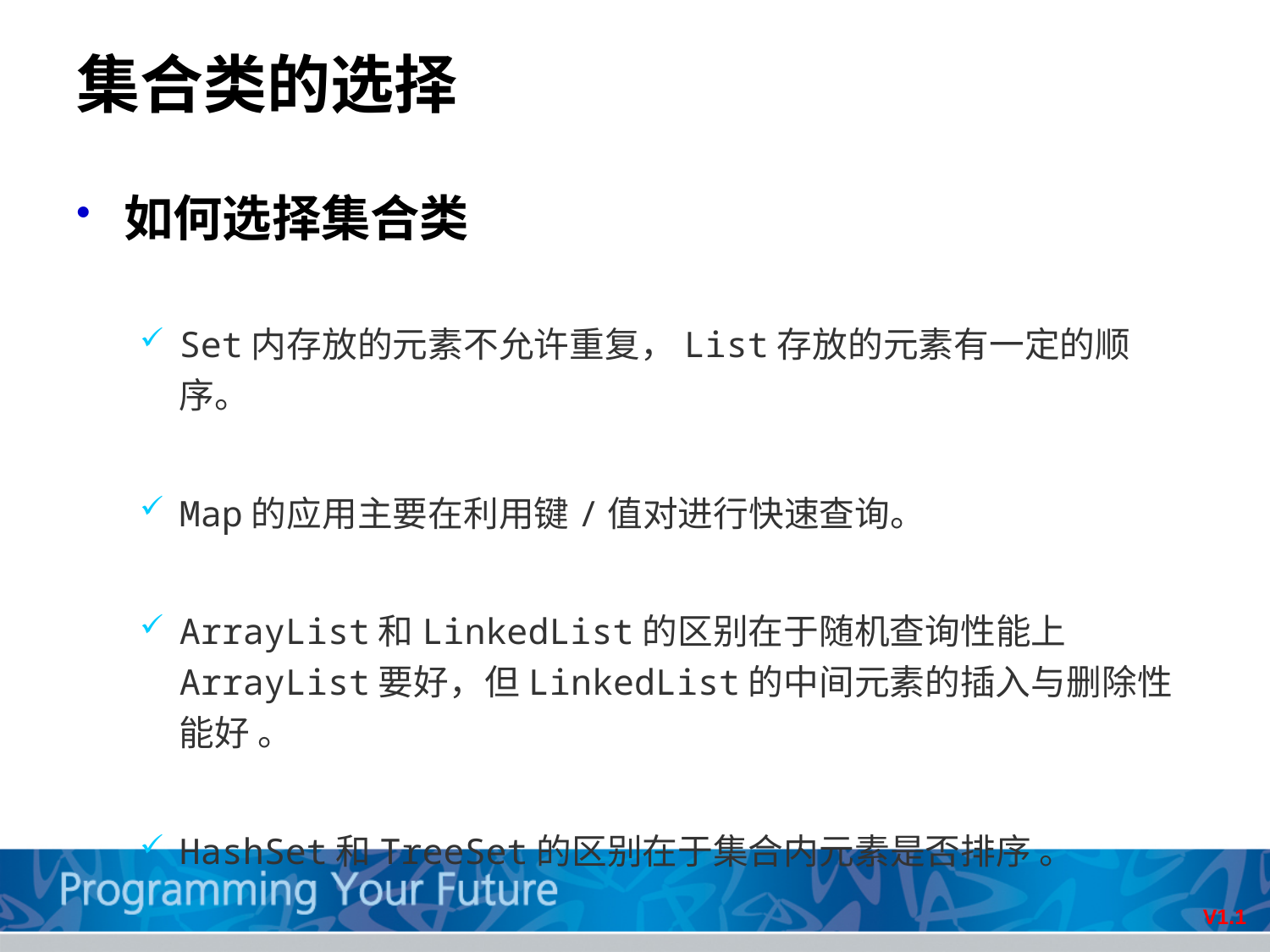

# 集合类的选择
如何选择集合类

Set内存放的元素不允许重复，List存放的元素有一定的顺序。

Map的应用主要在利用键/值对进行快速查询。

ArrayList和LinkedList的区别在于随机查询性能上ArrayList要好，但LinkedList的中间元素的插入与删除性能好 。

HashSet和TreeSet的区别在于集合内元素是否排序 。